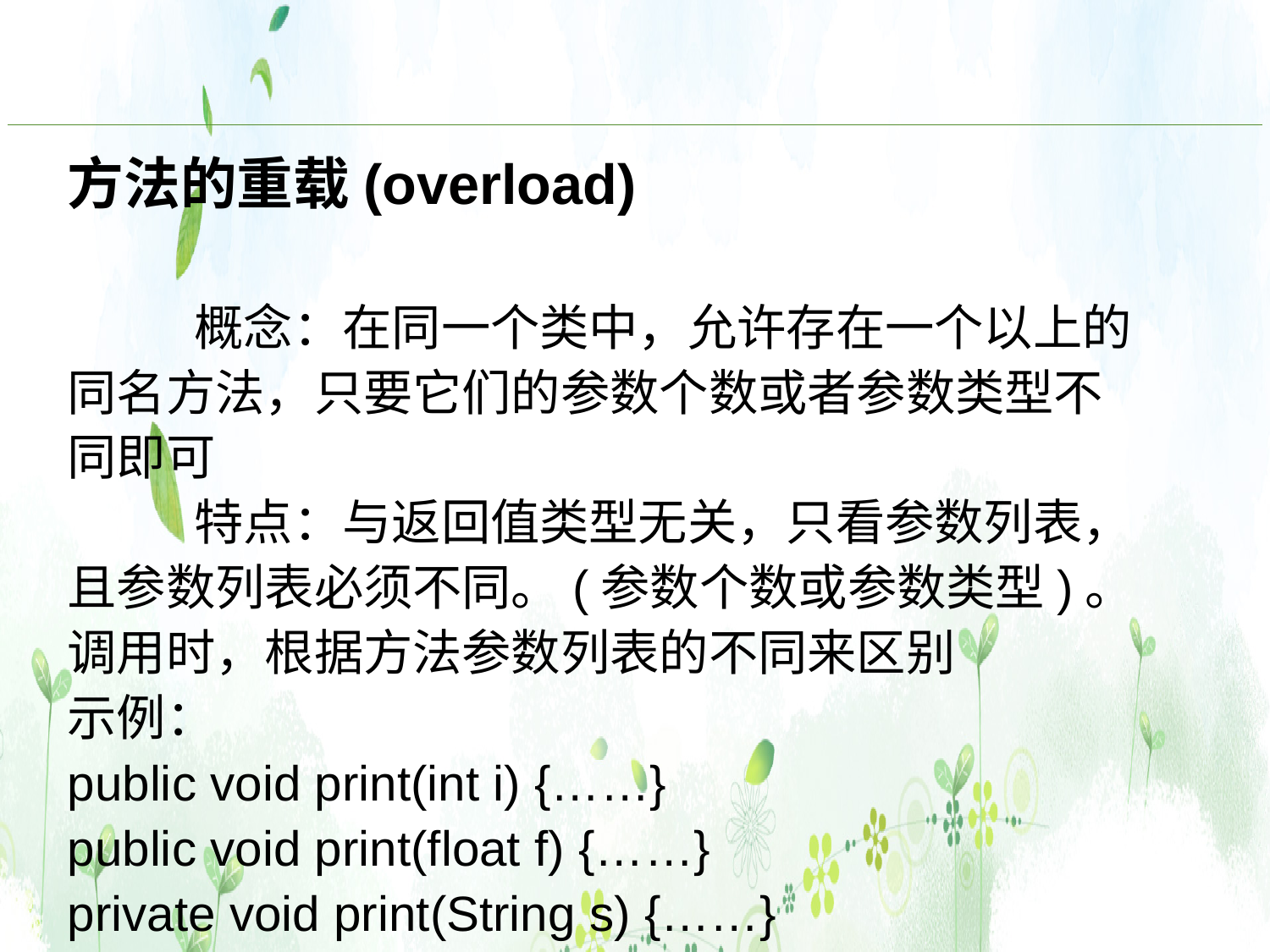

# 方法的重载(overload) 概念：在同一个类中，允许存在一个以上的同名方法，只要它们的参数个数或者参数类型不同即可 特点：与返回值类型无关，只看参数列表，且参数列表必须不同。(参数个数或参数类型)。调用时，根据方法参数列表的不同来区别 示例： public void print(int i) {……} public void print(float f) {……} private void print(String s) {……}